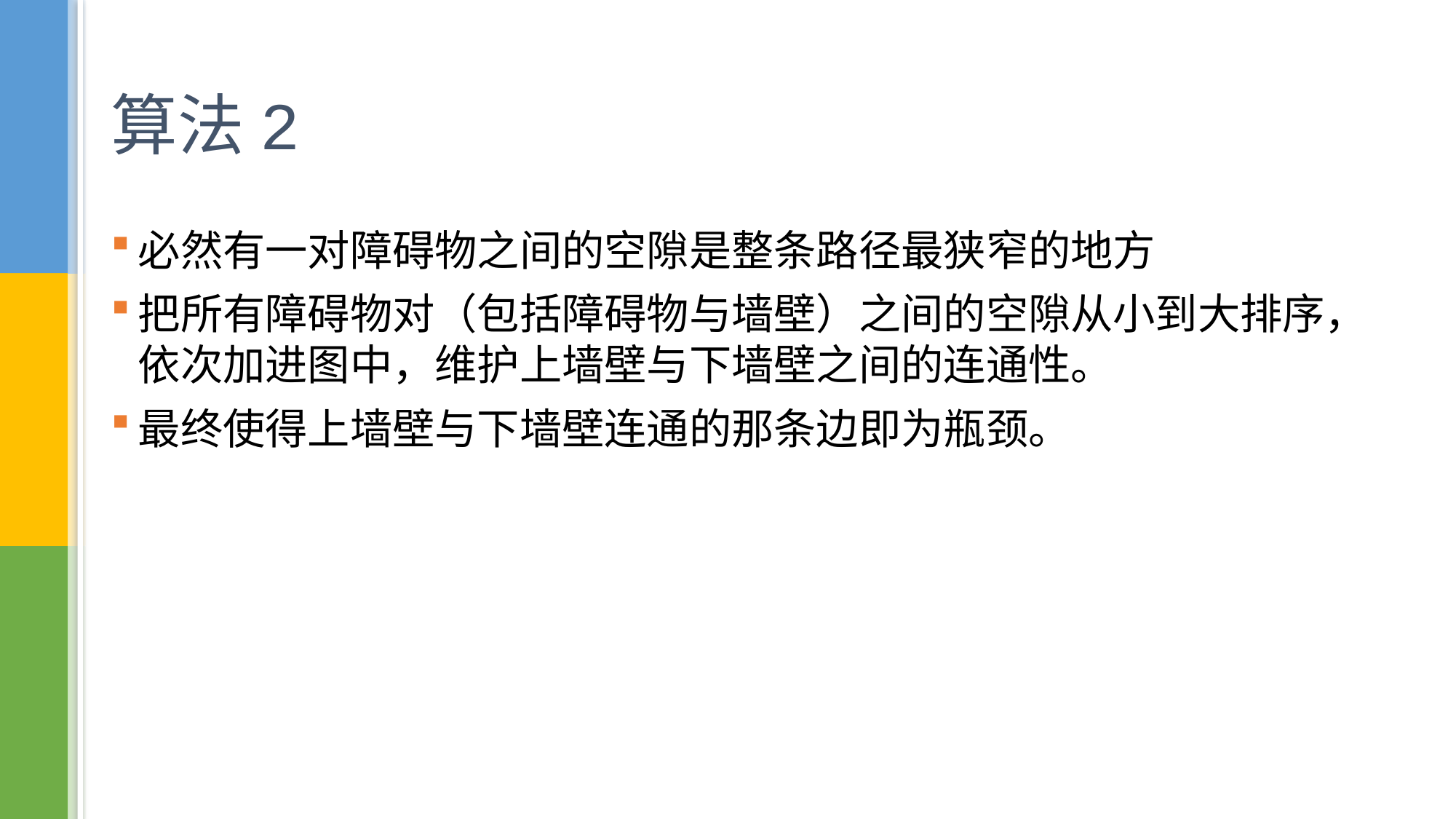

# 算法2
必然有一对障碍物之间的空隙是整条路径最狭窄的地方
把所有障碍物对（包括障碍物与墙壁）之间的空隙从小到大排序，依次加进图中，维护上墙壁与下墙壁之间的连通性。
最终使得上墙壁与下墙壁连通的那条边即为瓶颈。